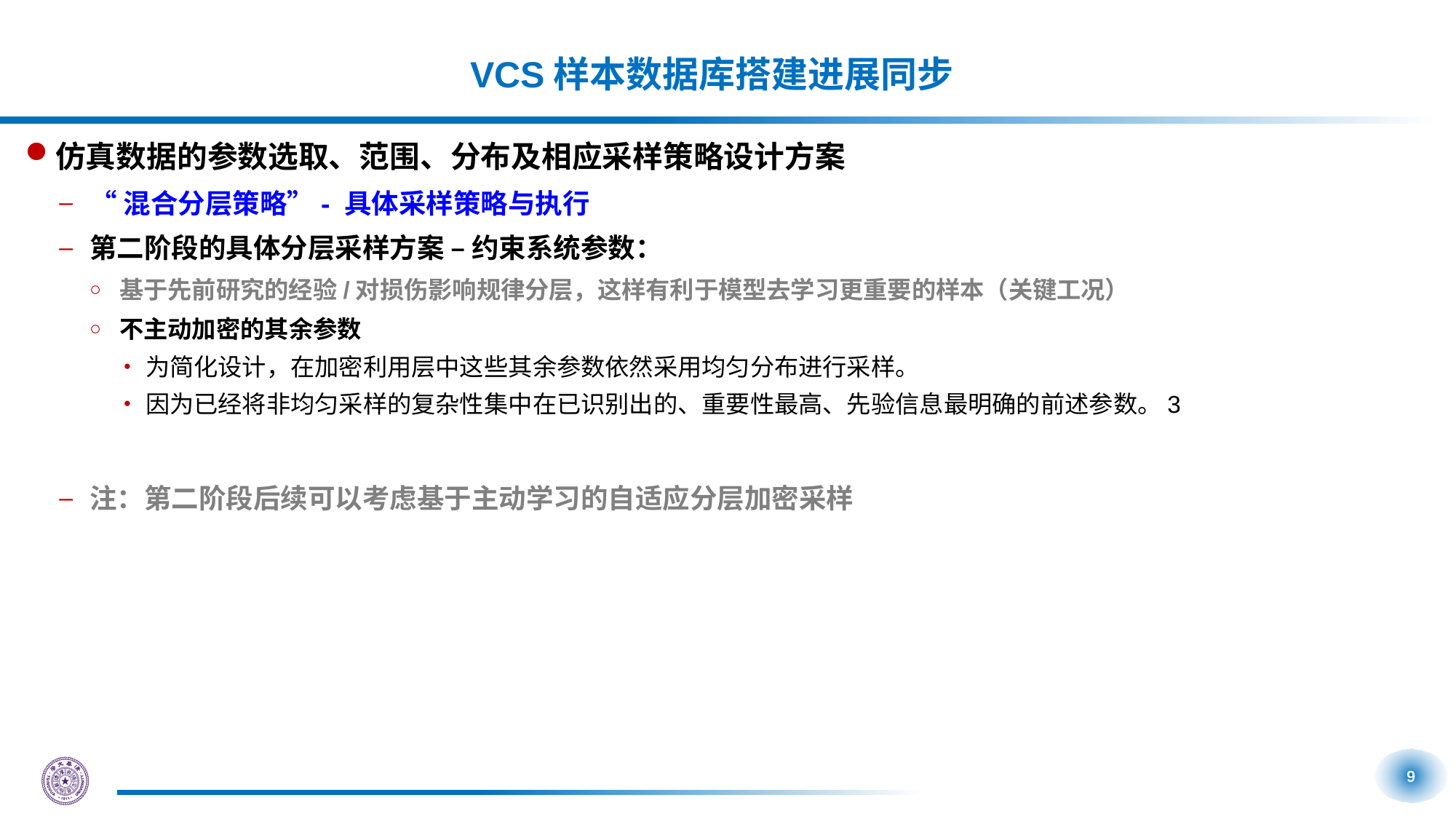

# VCS样本数据库搭建进展同步
仿真数据的参数选取、范围、分布及相应采样策略设计方案
“混合分层策略”- 具体采样策略与执行
第二阶段的具体分层采样方案 – 约束系统参数：
基于先前研究的经验/对损伤影响规律分层，这样有利于模型去学习更重要的样本（关键工况）
不主动加密的其余参数
为简化设计，在加密利用层中这些其余参数依然采用均匀分布进行采样。
因为已经将非均匀采样的复杂性集中在已识别出的、重要性最高、先验信息最明确的前述参数。3

注：第二阶段后续可以考虑基于主动学习的自适应分层加密采样
9